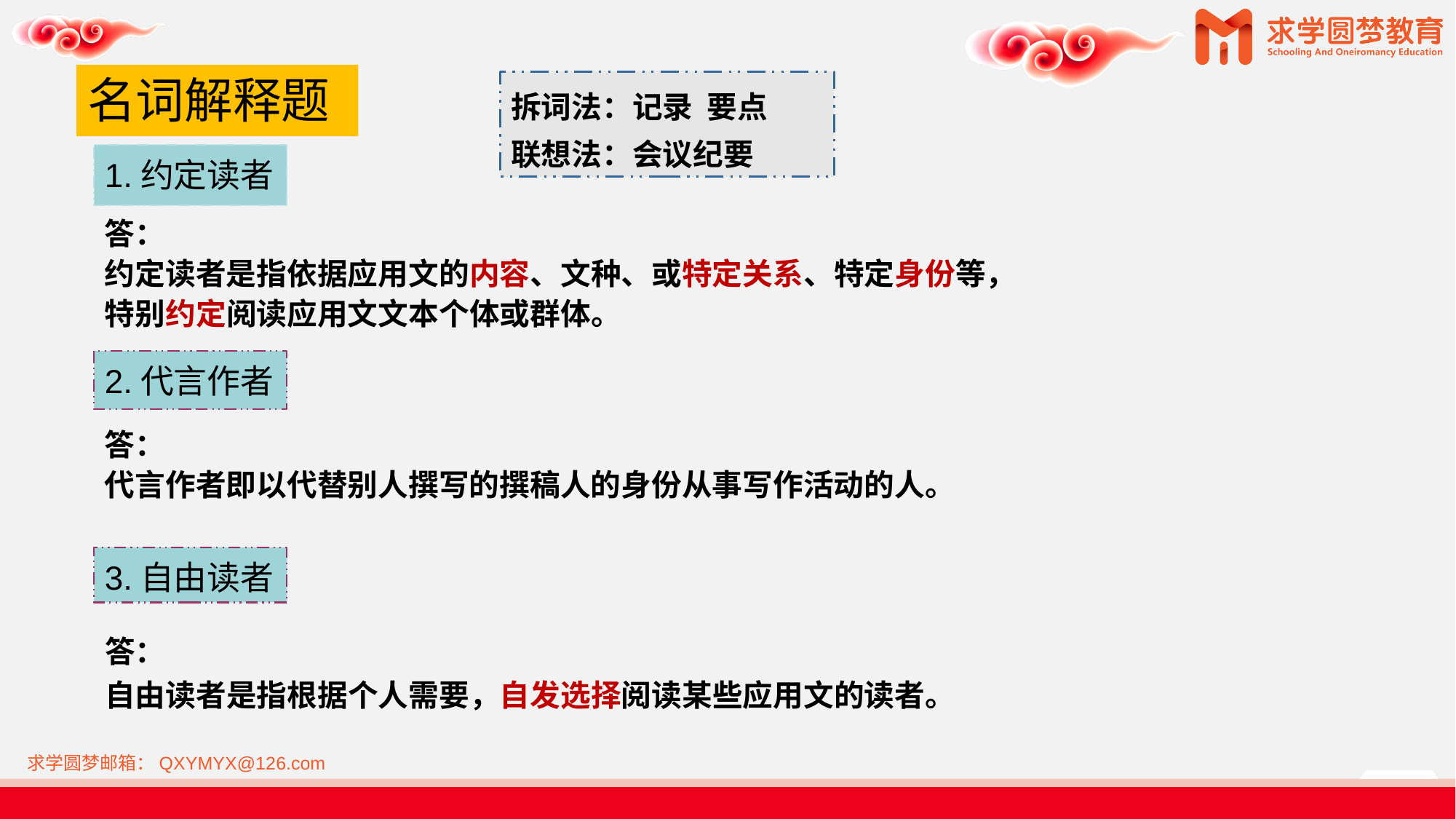

# 名词解释题
拆词法：记录  要点
联想法：会议纪要
1.约定读者
答：
约定读者是指依据应用文的内容、文种、或特定关系、特定身份等，
特别约定阅读应用文文本个体或群体。
2.代言作者
答：
代言作者即以代替别人撰写的撰稿人的身份从事写作活动的人。
3.自由读者
答：
自由读者是指根据个人需要，自发选择阅读某些应用文的读者。